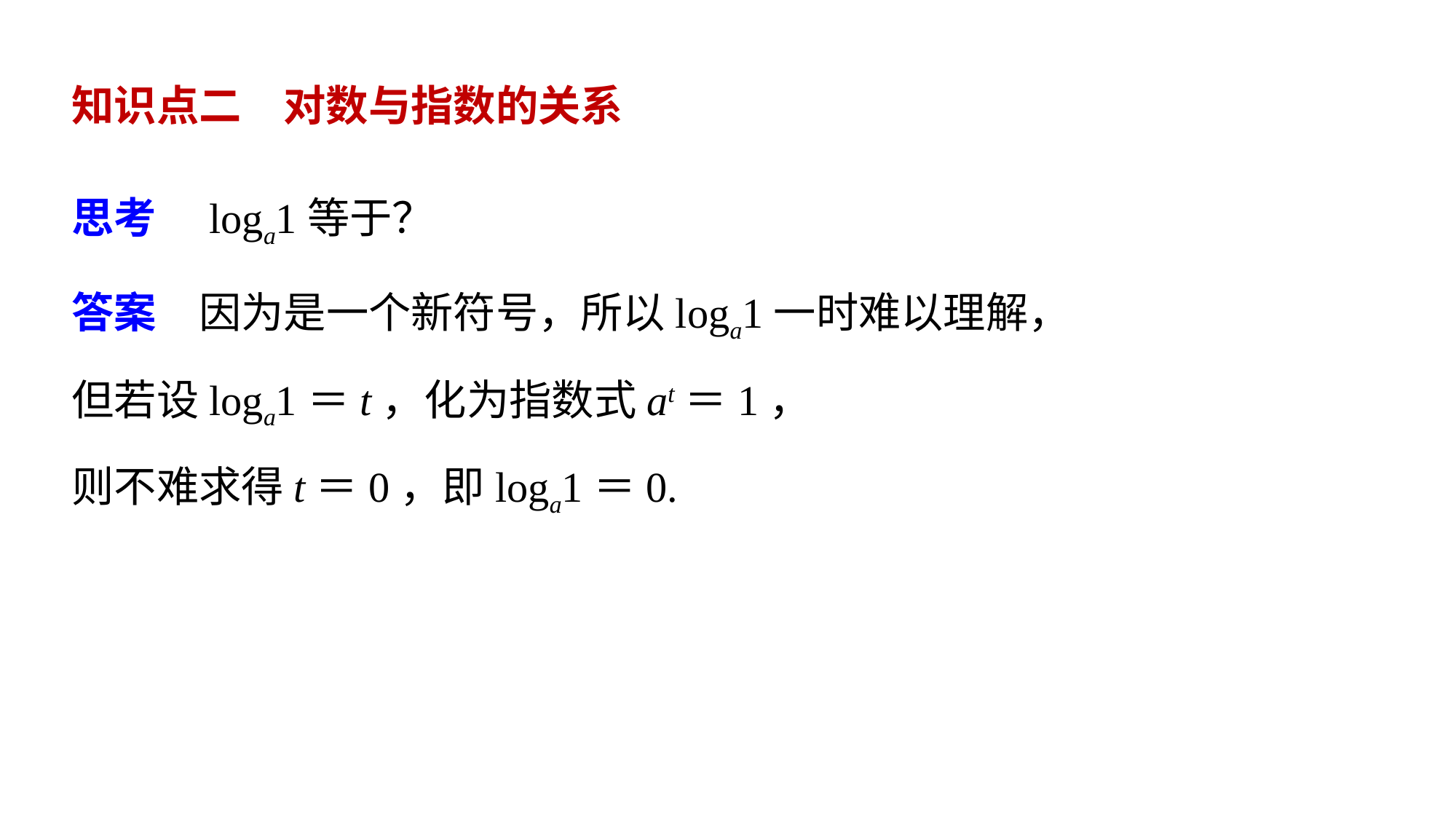

知识点二　对数与指数的关系
思考　loga1等于？
答案　因为是一个新符号，所以loga1一时难以理解，
但若设loga1＝t，化为指数式at＝1，
则不难求得t＝0，即loga1＝0.